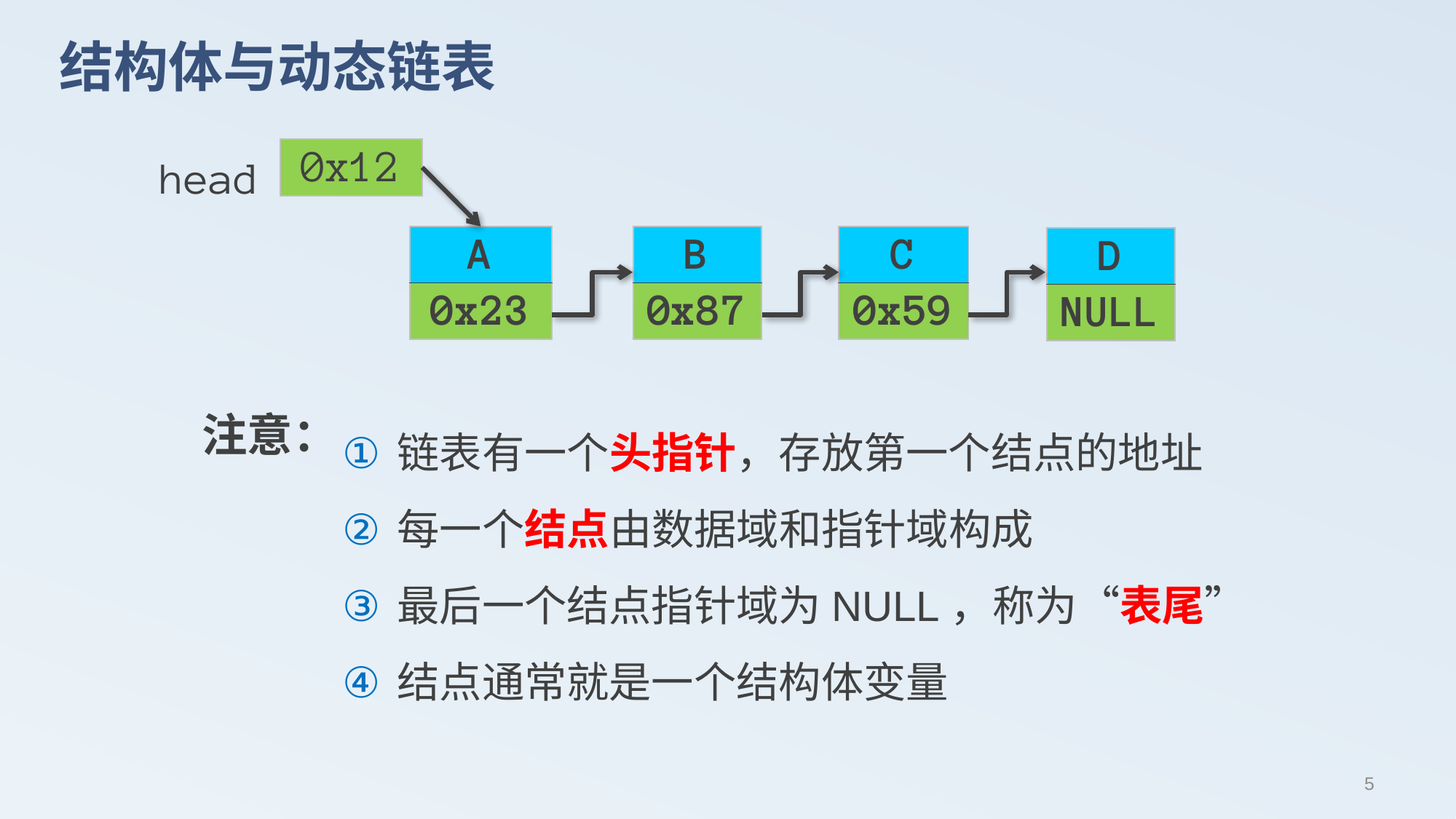

# 结构体与动态链表
| 0x12 |
| --- |
head
| A |
| --- |
| 0x23 |
| B |
| --- |
| 0x87 |
| C |
| --- |
| 0x59 |
| D |
| --- |
| NULL |
链表有一个头指针，存放第一个结点的地址
每一个结点由数据域和指针域构成
最后一个结点指针域为NULL，称为“表尾”
结点通常就是一个结构体变量
注意：